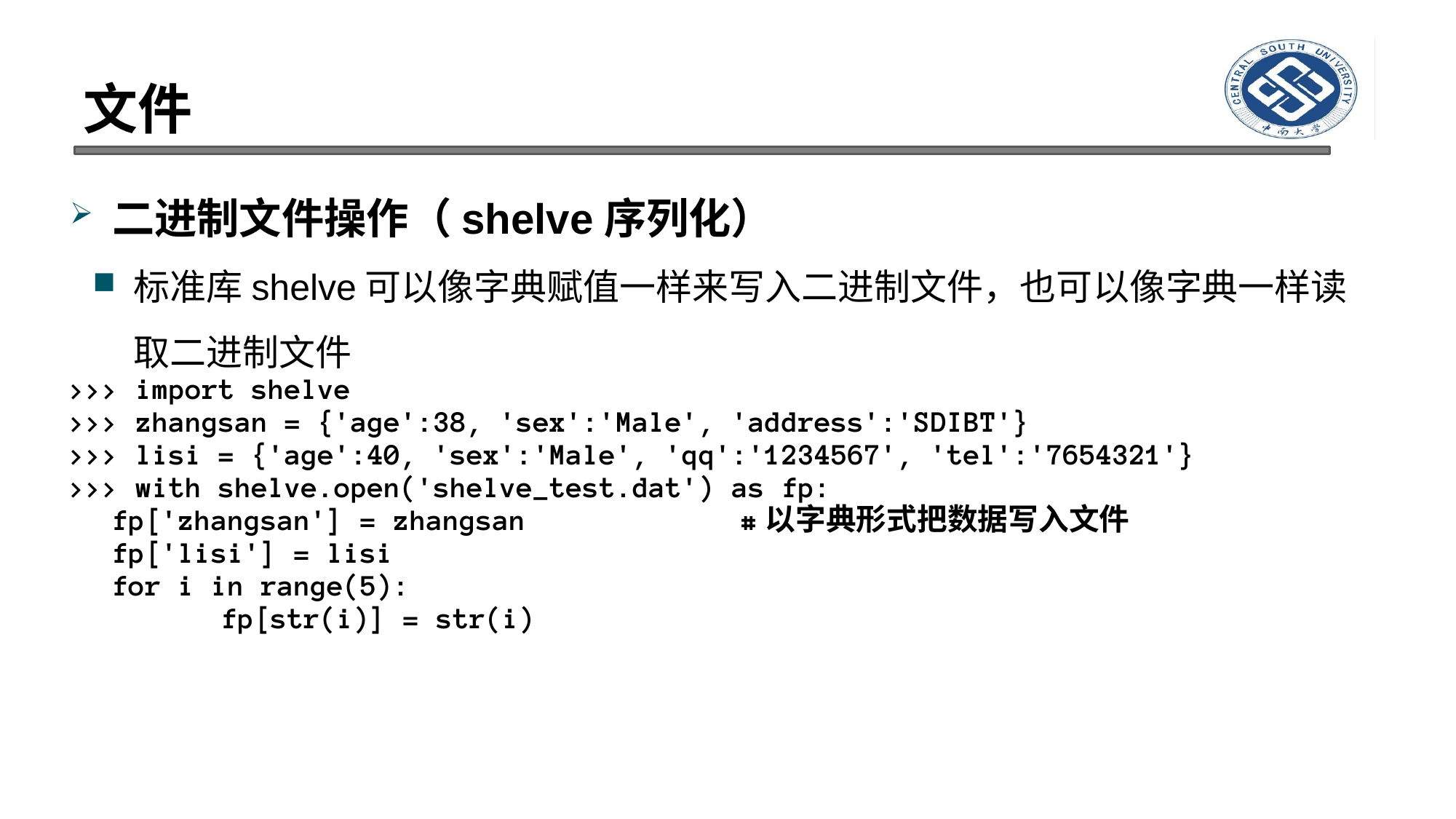

# 文件
二进制文件操作（shelve序列化）
标准库shelve可以像字典赋值一样来写入二进制文件，也可以像字典一样读取二进制文件
>>> import shelve
>>> zhangsan = {'age':38, 'sex':'Male', 'address':'SDIBT'}
>>> lisi = {'age':40, 'sex':'Male', 'qq':'1234567', 'tel':'7654321'}
>>> with shelve.open('shelve_test.dat') as fp:
	fp['zhangsan'] = zhangsan             #以字典形式把数据写入文件
	fp['lisi'] = lisi
	for i in range(5):
		fp[str(i)] = str(i)